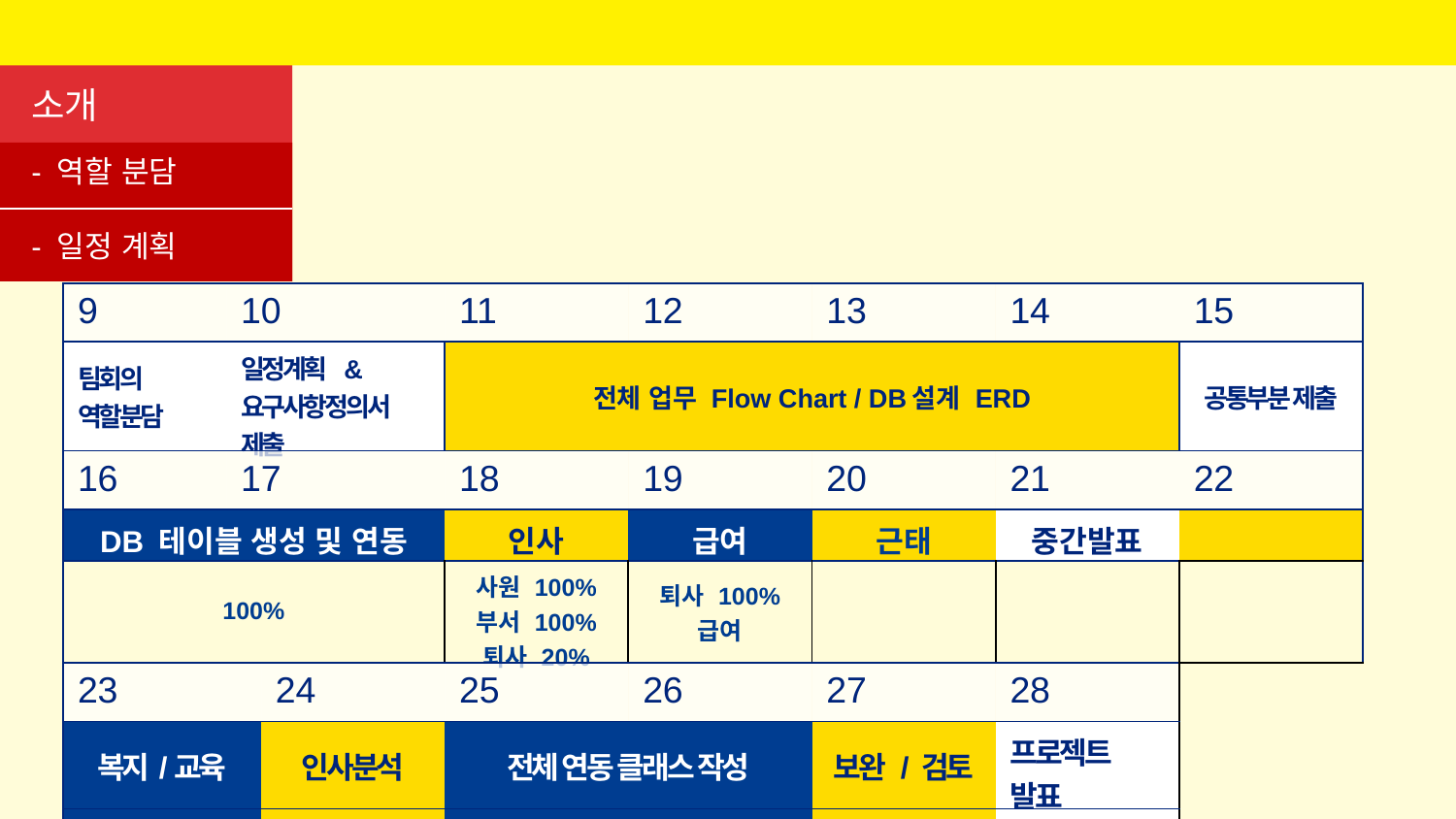

소개

- 역할 분담
- 일정 계획

| 9 | 10 |  | 11 | 12 | 13 | 14 | 15 |
| --- | --- | --- | --- | --- | --- | --- | --- |
| 팀회의 역할분담 | 일정계획 & 요구사항정의서 제출 |  | 전체 업무 Flow Chart / DB설계 ERD |  |  |  | 공통부분 제출 |
| 16 | 17 |  | 18 | 19 | 20 | 21 | 22 |
| DB 테이블 생성 및 연동 |  |  | 인사 | 급여 | 근태 | 중간발표 |  |
| 100% |  |  | 사원 100% 부서 100% 퇴사 20% | 퇴사 100% 급여 |  |  |  |
| 23 |  | 24 | 25 | 26 | 27 | 28 |  |
| 복지/교육 |  | 인사분석 | 전체 연동 클래스 작성 |  | 보완 / 검토 | 프로젝트 발표 |  |
|  |  |  |  |  |  |  |  |